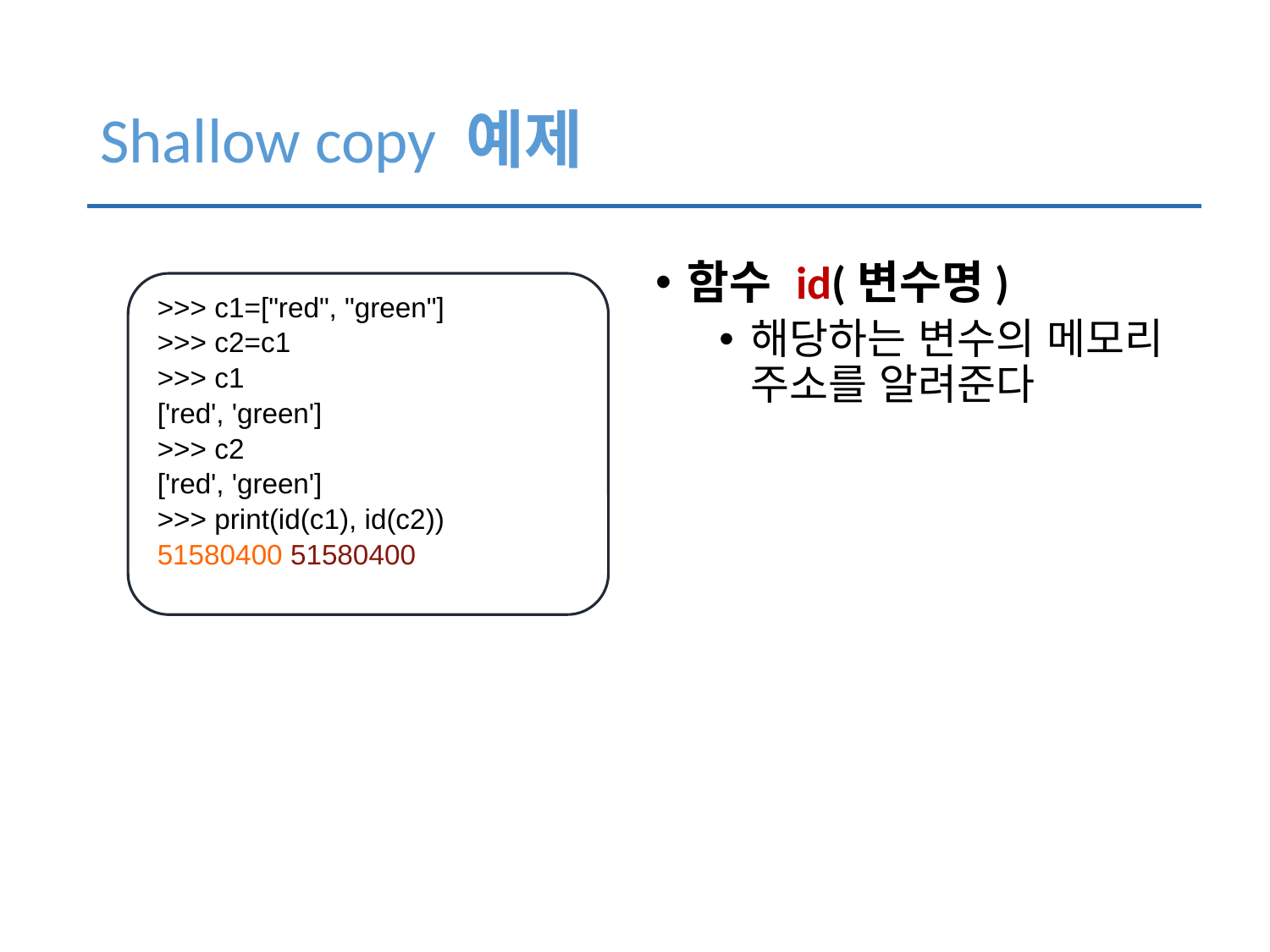

# Shallow copy 예제
함수 id(변수명)
해당하는 변수의 메모리 주소를 알려준다

>>> c1=["red", "green"]
>>> c2=c1
>>> c1
['red', 'green']
>>> c2
['red', 'green']
>>> print(id(c1), id(c2))
51580400 51580400